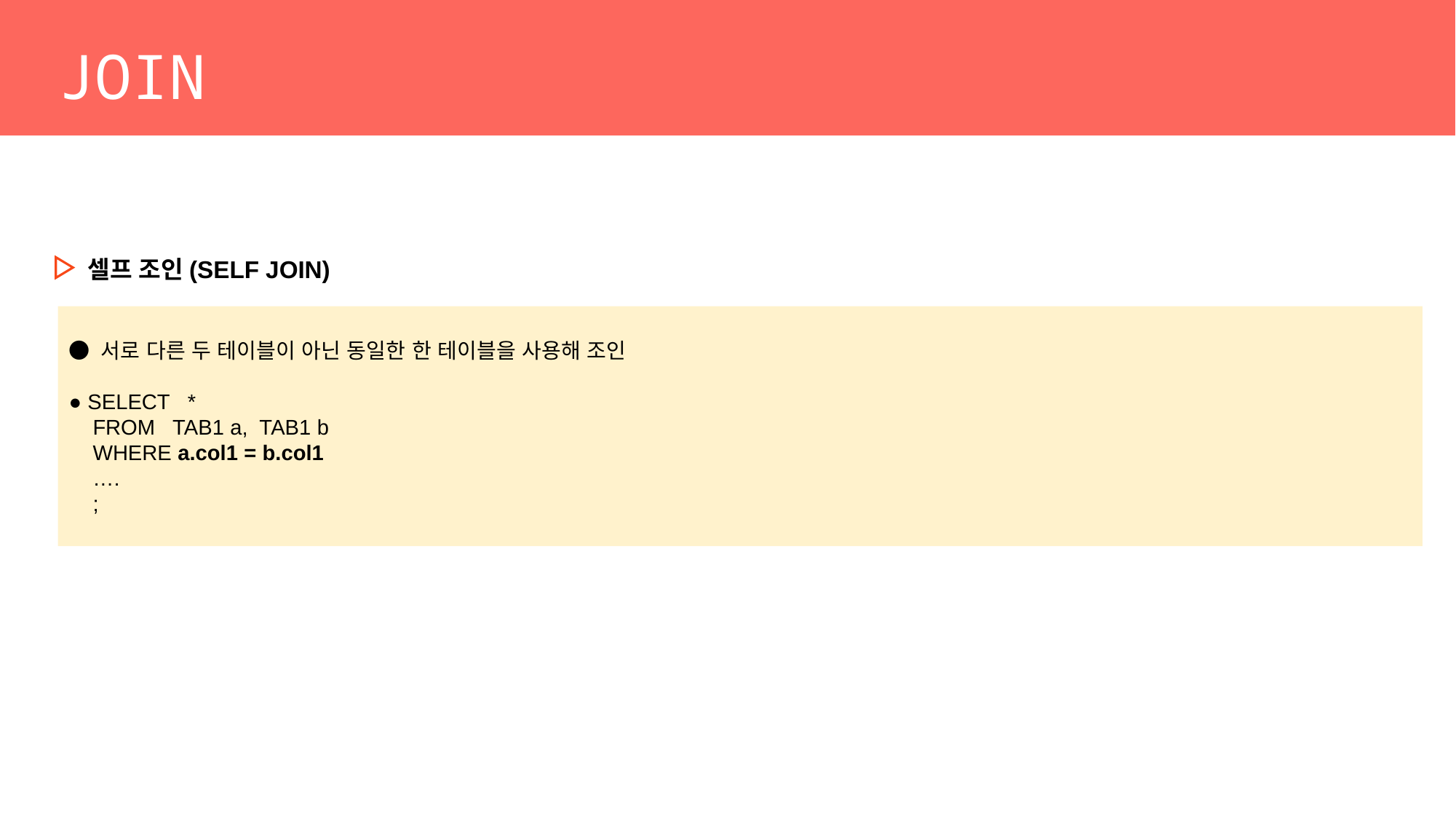

JOIN
셀프 조인(SELF JOIN)

● 서로 다른 두 테이블이 아닌 동일한 한 테이블을 사용해 조인

● SELECT   *
    FROM   TAB1 a,  TAB1 b
    WHERE a.col1 = b.col1
    ….
    ;